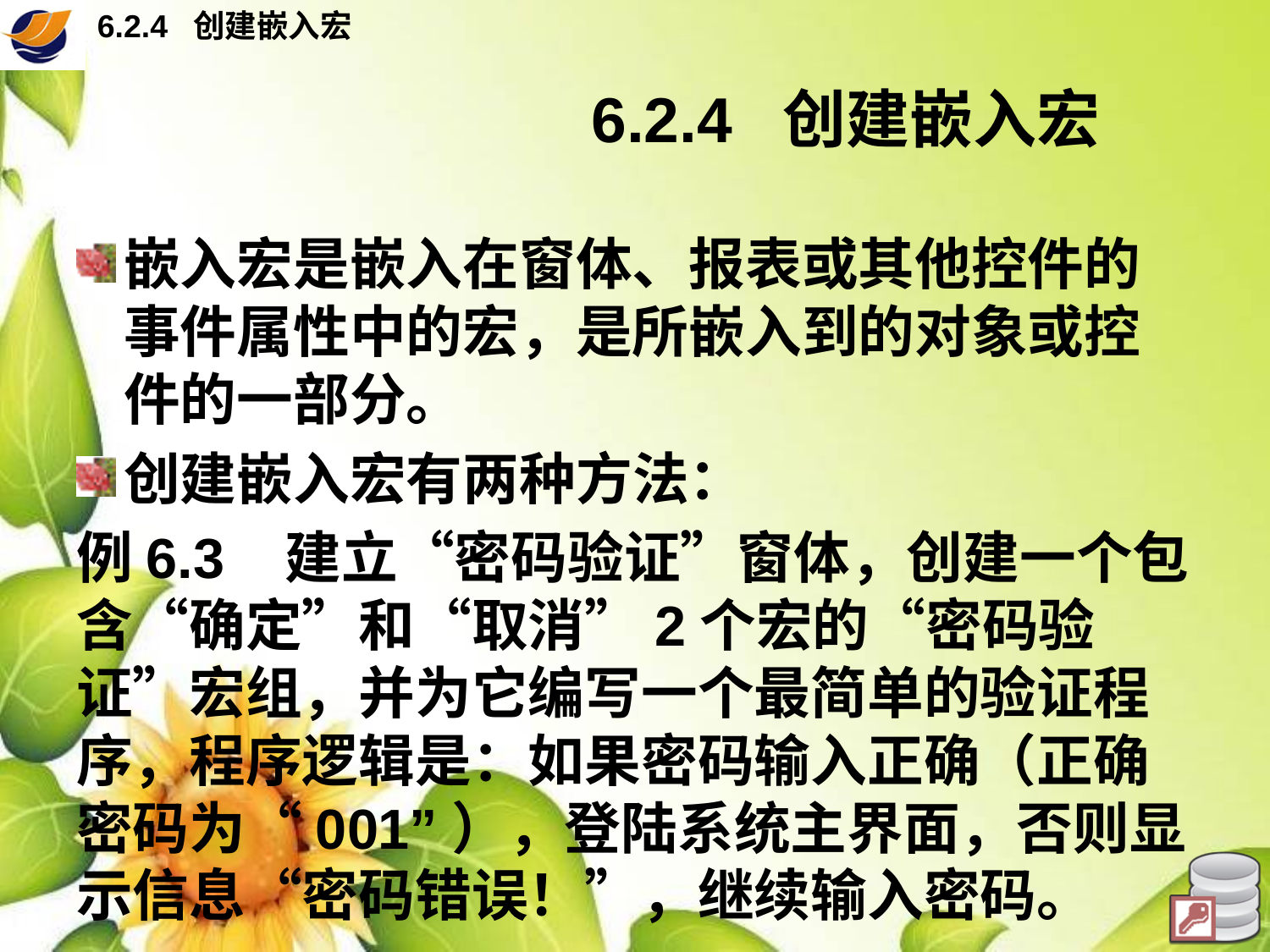

6.2.4  创建嵌入宏
# 6.2.4  创建嵌入宏
嵌入宏是嵌入在窗体、报表或其他控件的事件属性中的宏，是所嵌入到的对象或控件的一部分。
创建嵌入宏有两种方法：
例6.3   建立“密码验证”窗体，创建一个包含“确定”和“取消”2个宏的“密码验证”宏组，并为它编写一个最简单的验证程序，程序逻辑是：如果密码输入正确（正确密码为“001”），登陆系统主界面，否则显示信息“密码错误！”，继续输入密码。